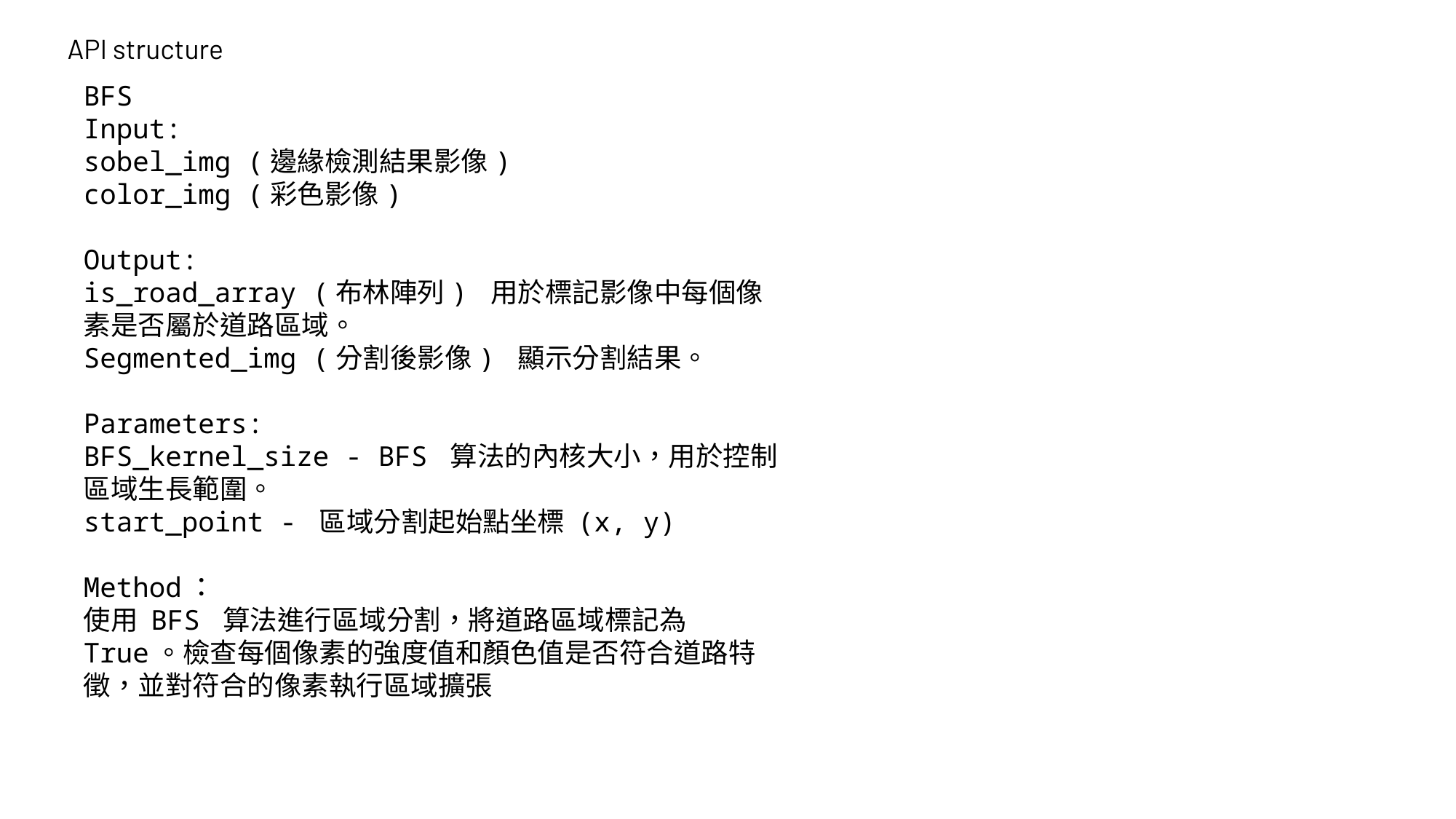

API structure
BFS
Input:
sobel_img (邊緣檢測結果影像)
color_img (彩色影像)

Output:
is_road_array (布林陣列) 用於標記影像中每個像素是否屬於道路區域。
Segmented_img (分割後影像) 顯示分割結果。

Parameters:
BFS_kernel_size - BFS 算法的內核大小，用於控制區域生長範圍。
start_point - 區域分割起始點坐標 (x, y)

Method：
使用 BFS 算法進行區域分割，將道路區域標記為 True。檢查每個像素的強度值和顏色值是否符合道路特徵，並對符合的像素執行區域擴張